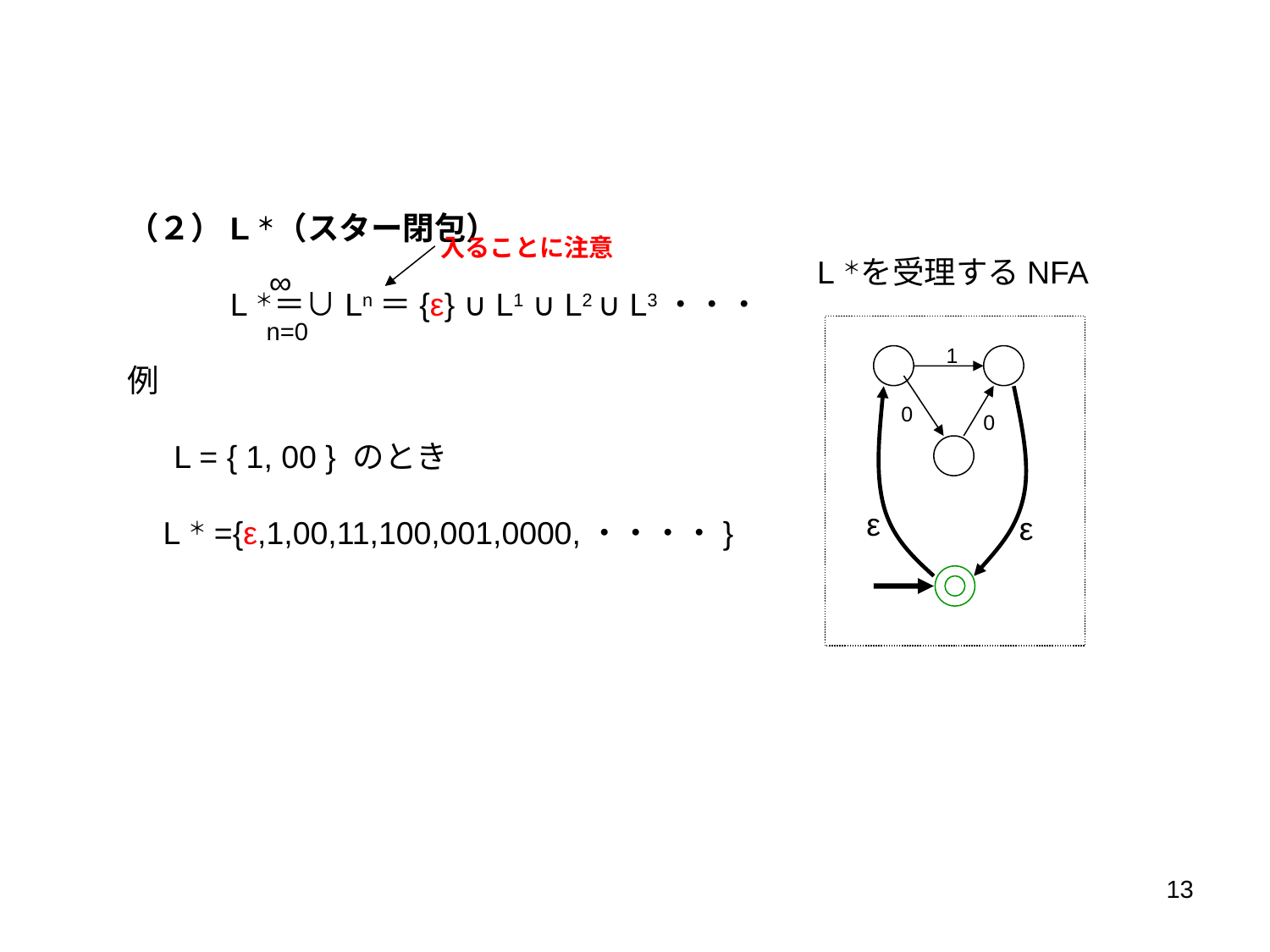

（２）L＊（スター閉包）

　　　L＊＝∪Ln＝{ε} ∪ L1 ∪ L2 ∪ L3・・・

例

　 L = { 1, 00 } のとき

    L＊={ε,1,00,11,100,001,0000,・・・・}

入ることに注意

L＊を受理するNFA
∞
n=0

1

0
0

ε
ε

13